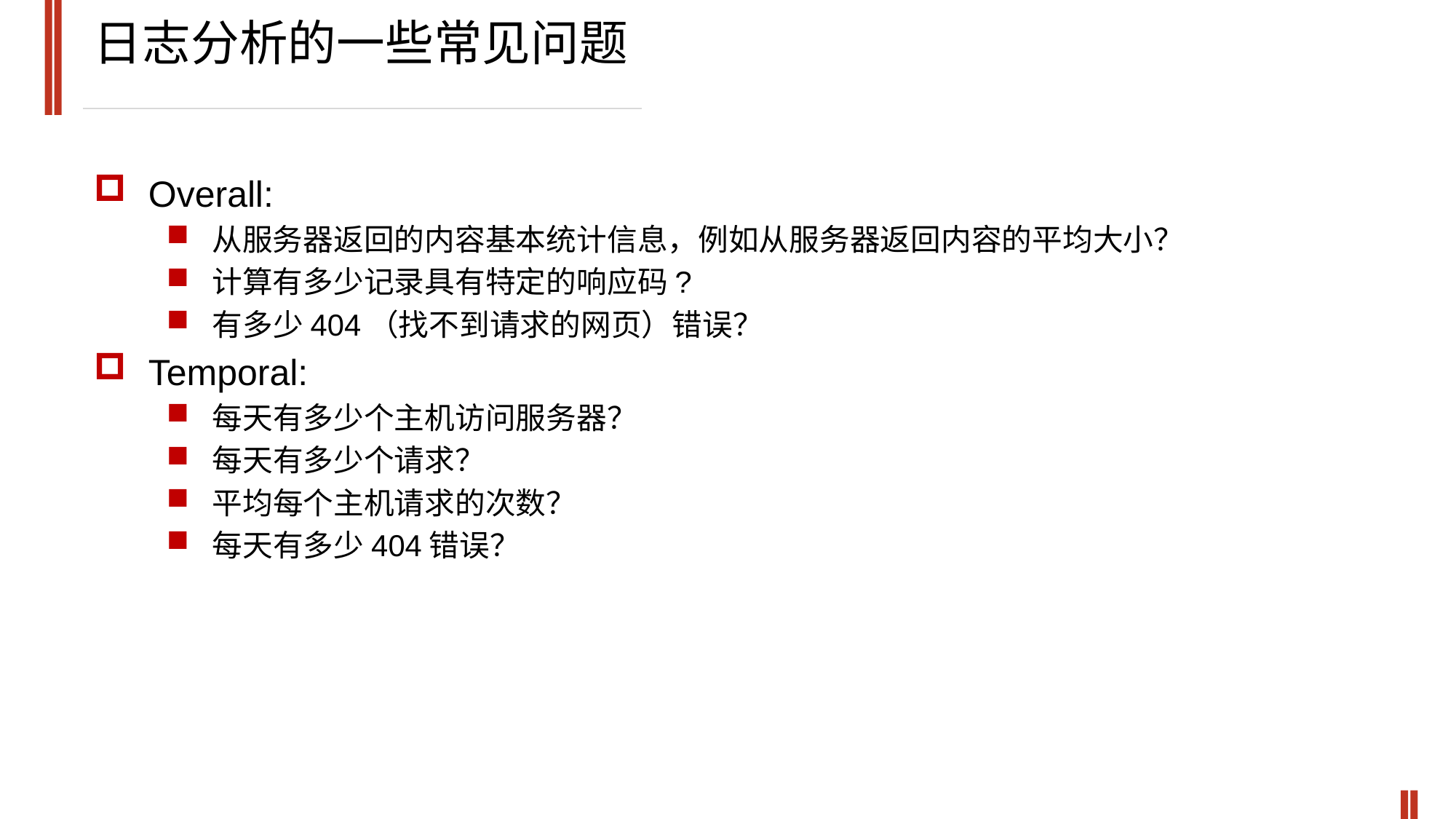

日志分析的一些常见问题

Overall:
从服务器返回的内容基本统计信息，例如从服务器返回内容的平均大小？
计算有多少记录具有特定的响应码?
有多少404（找不到请求的网页）错误？
Temporal:
每天有多少个主机访问服务器？
每天有多少个请求？
平均每个主机请求的次数？
每天有多少404错误？